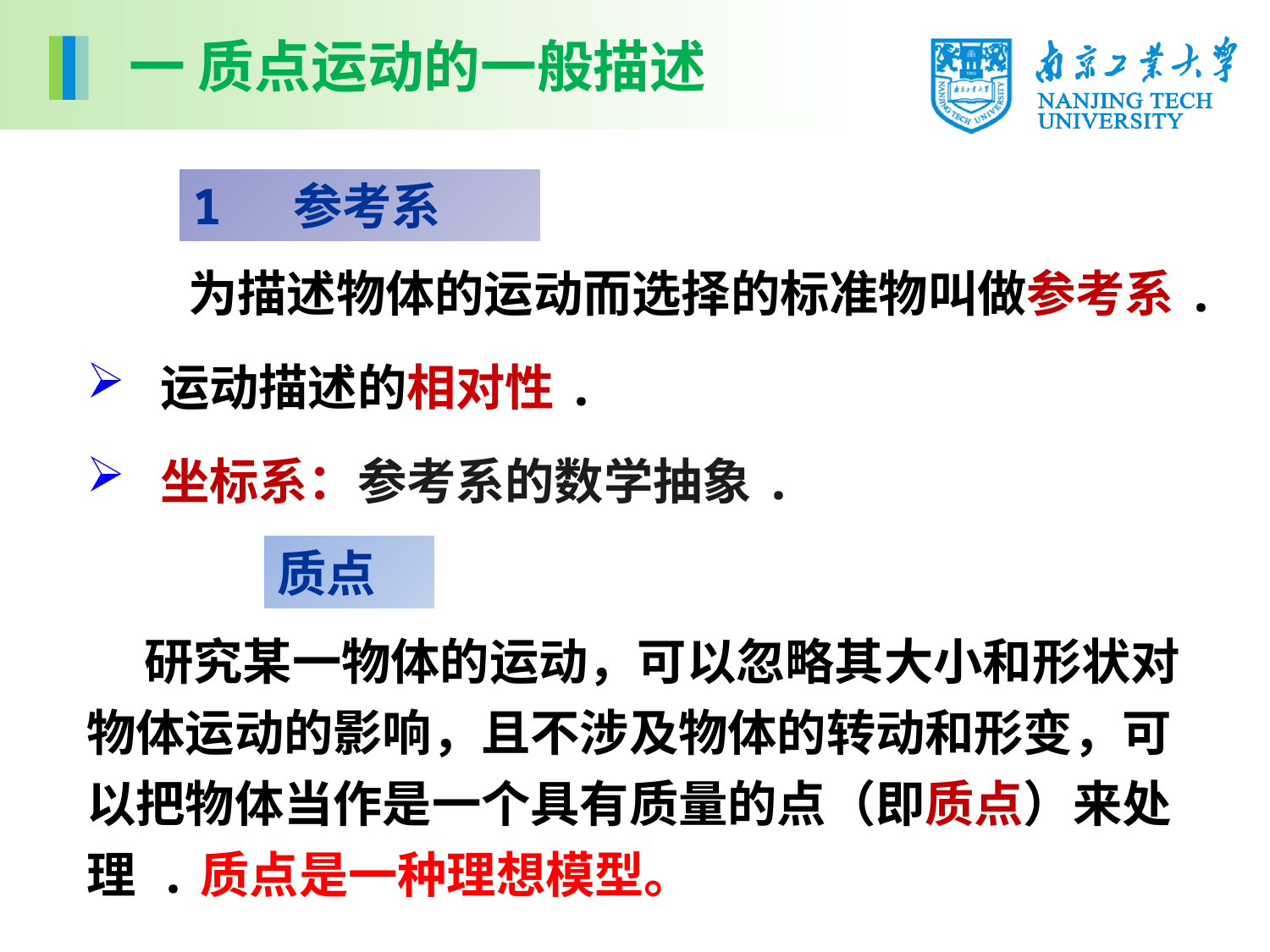

一 质点运动的一般描述
1  参考系
        为描述物体的运动而选择的标准物叫做参考系.
  运动描述的相对性.
  坐标系：参考系的数学抽象.
质点
     研究某一物体的运动，可以忽略其大小和形状对物体运动的影响，且不涉及物体的转动和形变，可以把物体当作是一个具有质量的点（即质点）来处理 .质点是一种理想模型。